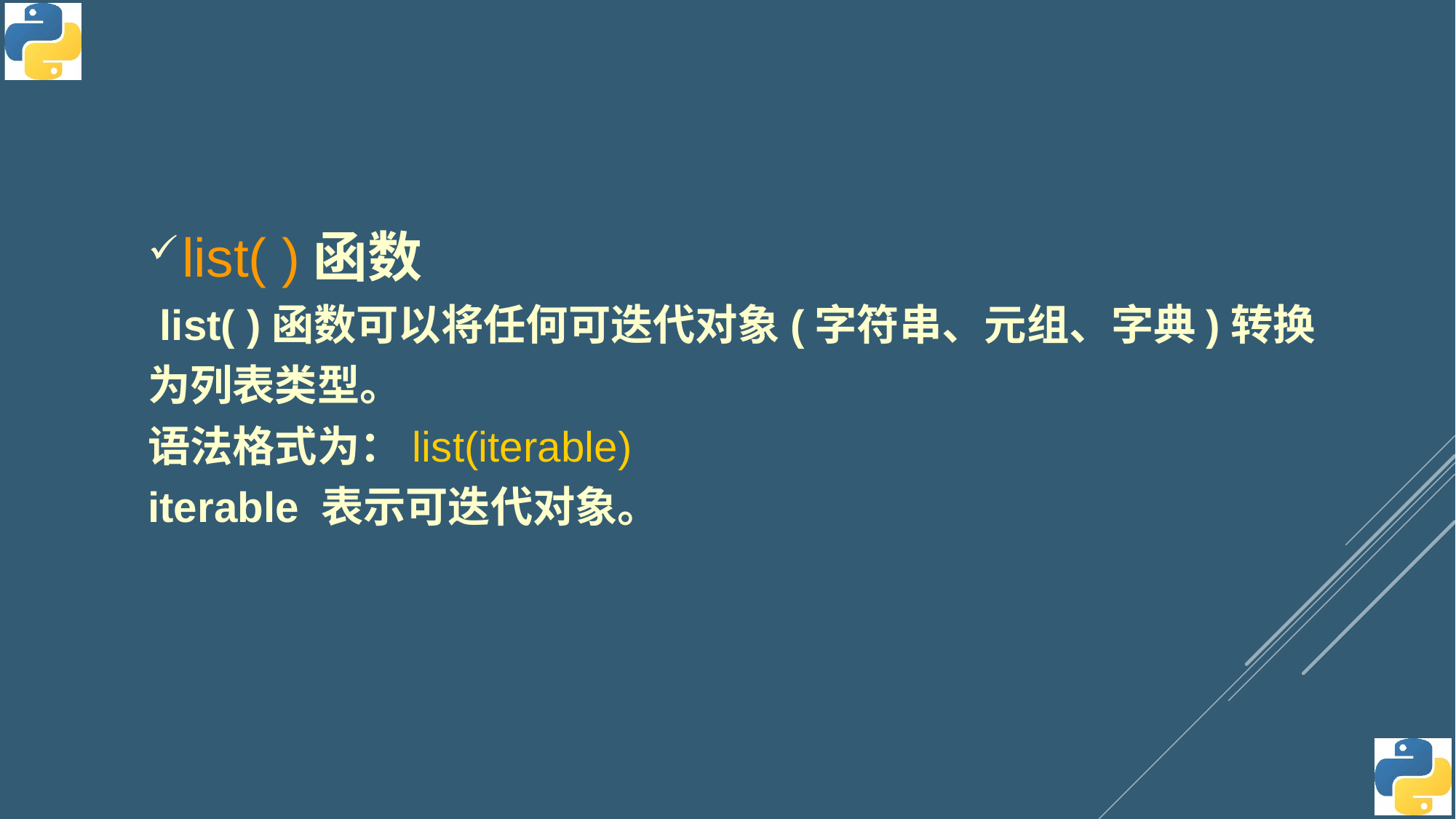

list( )函数
 list( )函数可以将任何可迭代对象(字符串、元组、字典)转换为列表类型。
语法格式为：list(iterable)
iterable 表示可迭代对象。